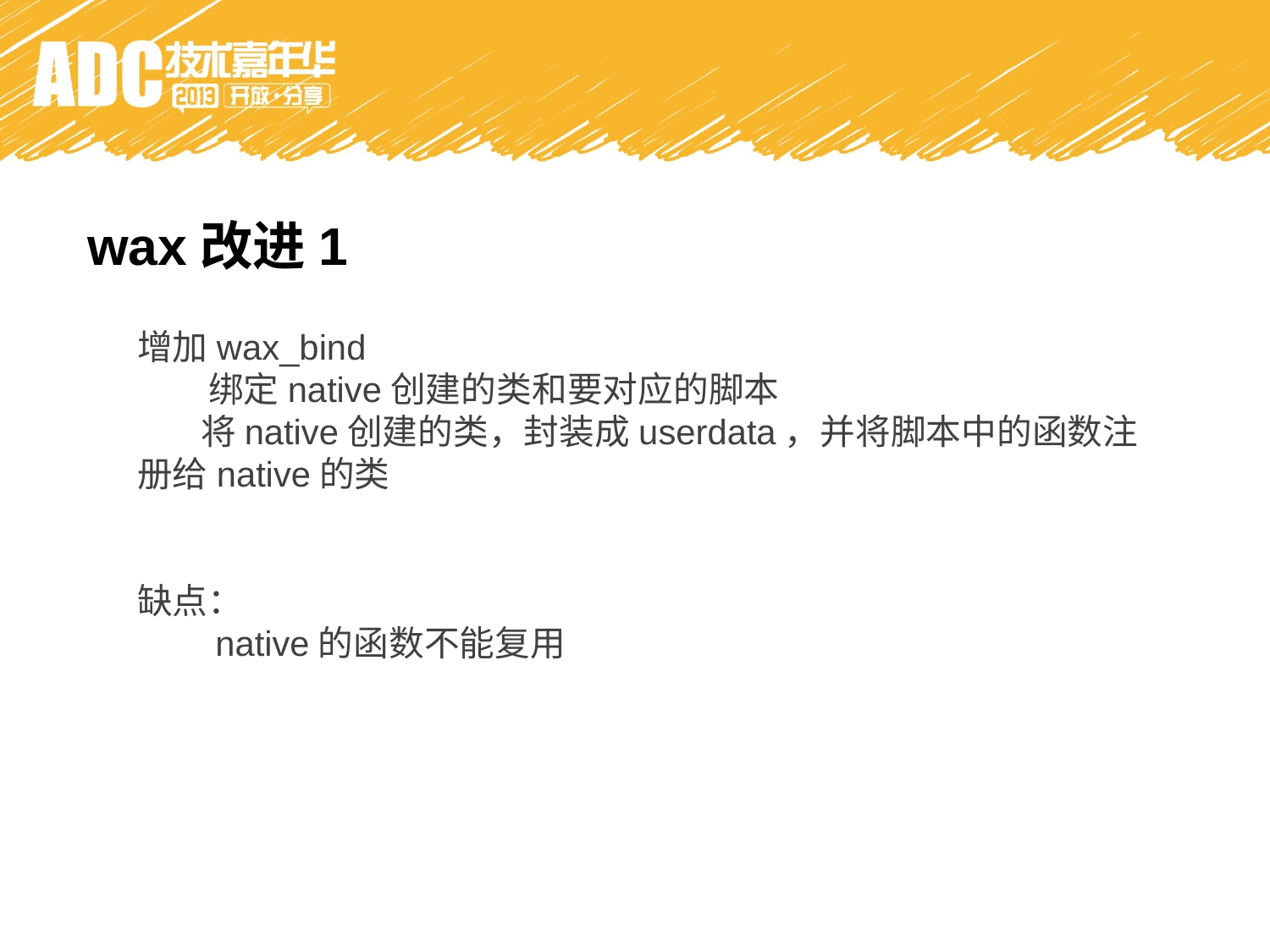

wax改进1

增加wax_bind
        绑定native创建的类和要对应的脚本
       将native创建的类，封装成userdata，并将脚本中的函数注册给native的类

缺点：
        native的函数不能复用